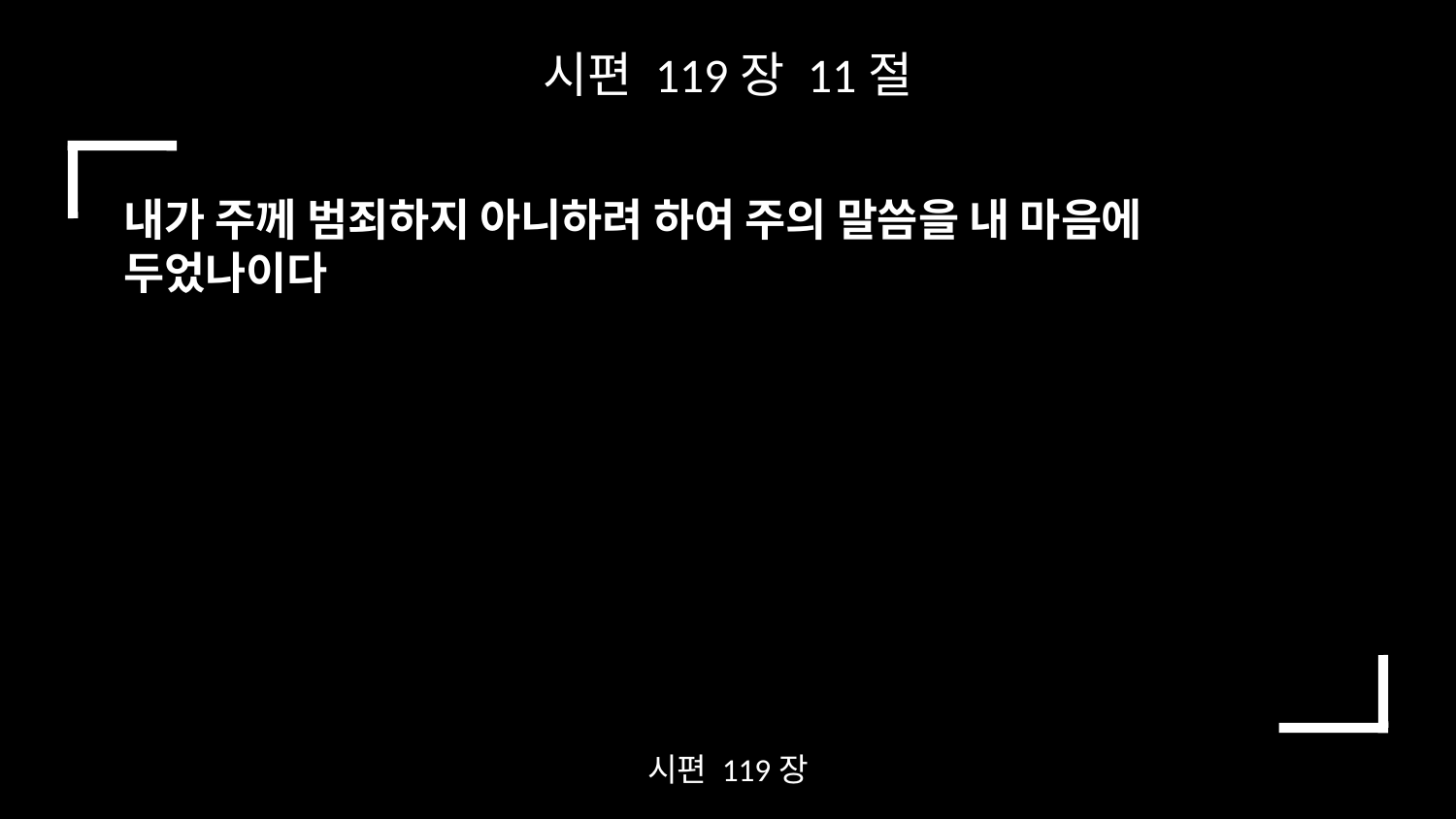

시편 119장 11절

내가 주께 범죄하지 아니하려 하여 주의 말씀을 내 마음에 두었나이다

시편 119장